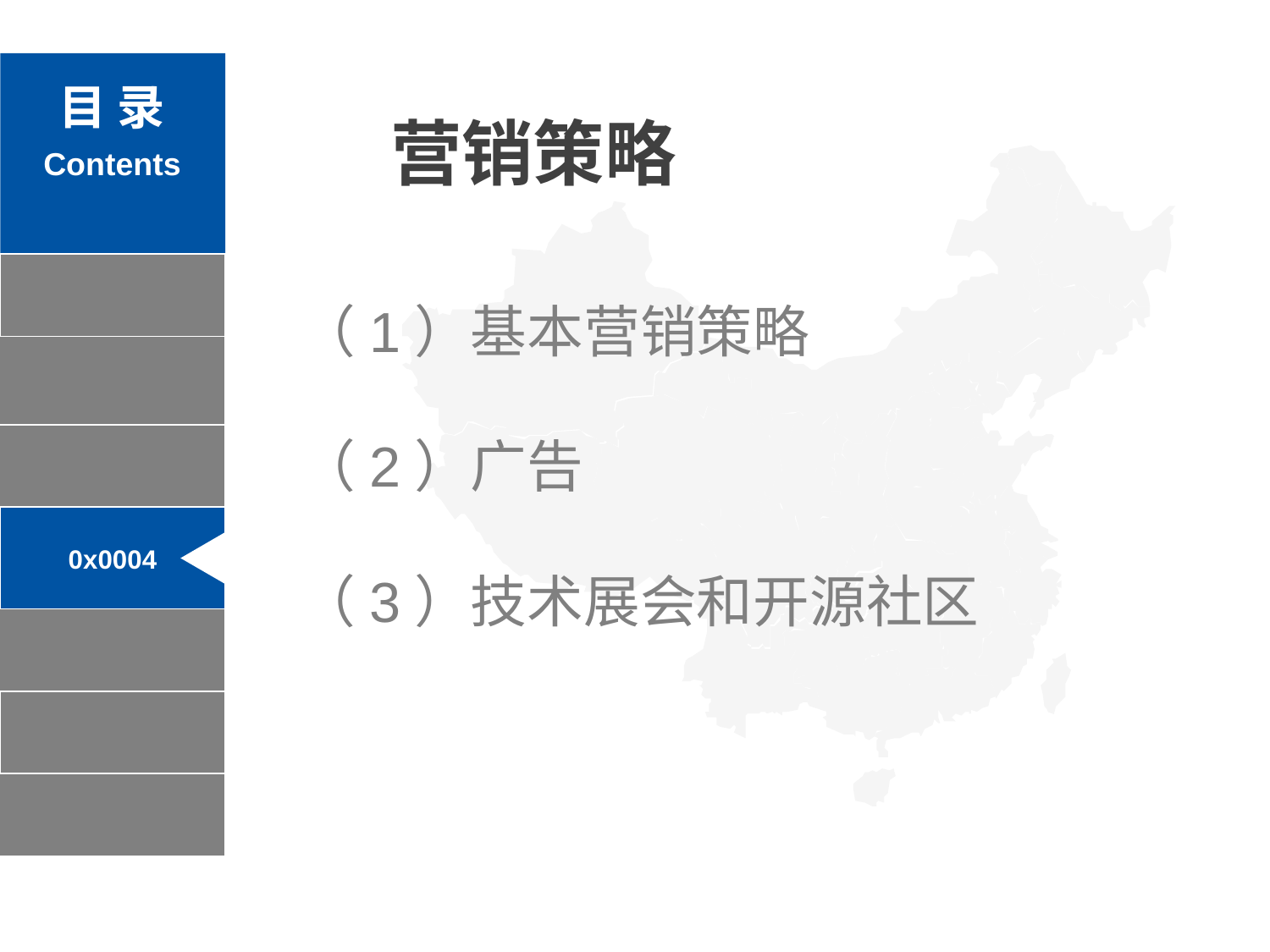

目 录
Contents

0x0004

营销策略
（1）基本营销策略

（2）广告

（3）技术展会和开源社区